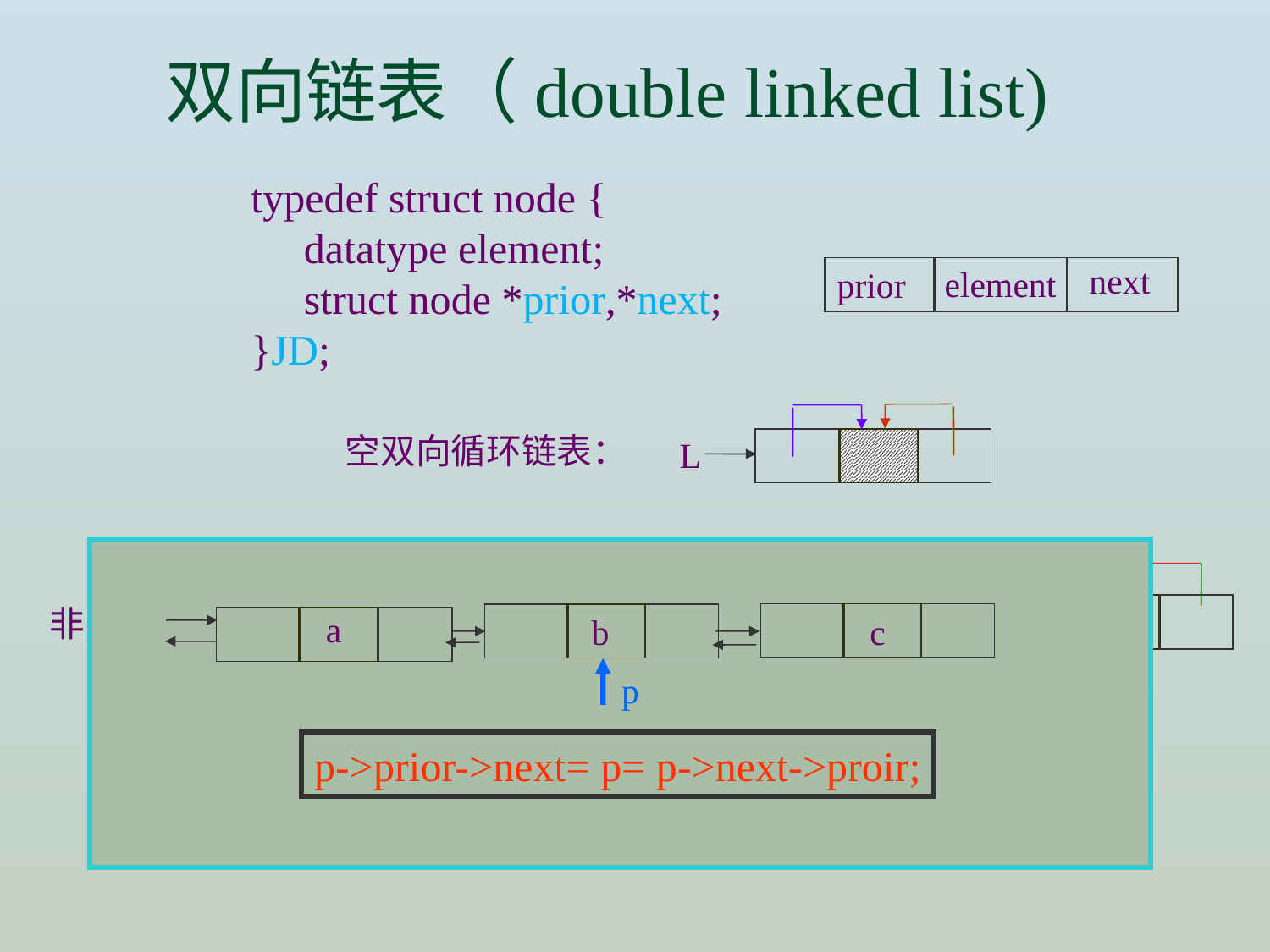

双向链表（double linked list)
typedef struct node {
     datatype element;
     struct node *prior,*next;
}JD;
next
element
prior

空双向循环链表：
L

a

c

b

p

非空双向循环链表：

B

A

L

p->prior->next= p= p->next->proir;